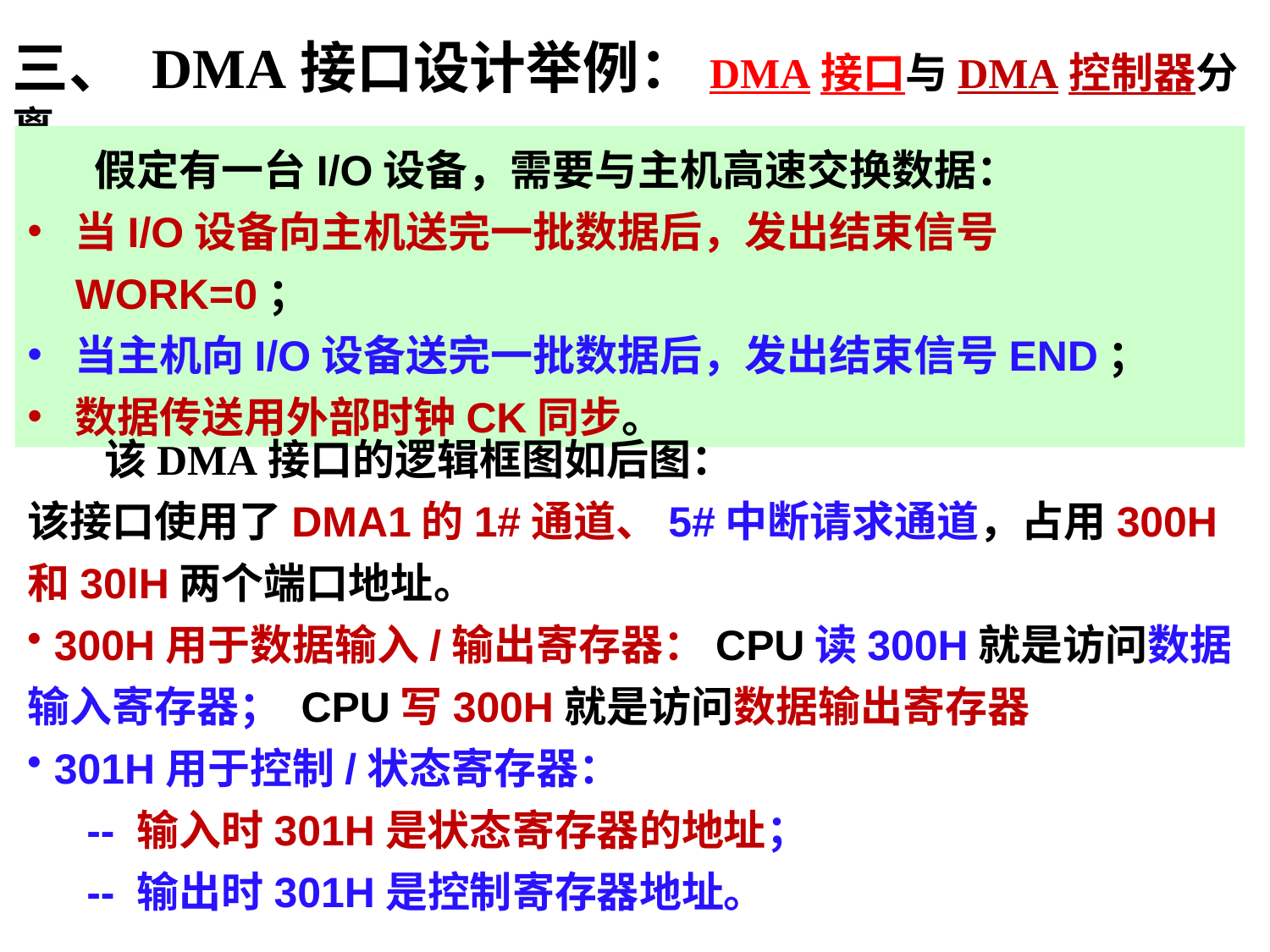

三、 DMA接口设计举例：DMA接口与DMA控制器分离
      假定有一台I/O设备，需要与主机高速交换数据：
当I/O设备向主机送完一批数据后，发出结束信号WORK=0；
当主机向I/O设备送完一批数据后，发出结束信号END；
数据传送用外部时钟CK同步。
       该DMA接口的逻辑框图如后图：
该接口使用了DMA1的1#通道、5#中断请求通道，占用300H和30lH两个端口地址。
 300H用于数据输入/输出寄存器：CPU读300H就是访问数据输入寄存器； CPU写300H就是访问数据输出寄存器
 301H用于控制/状态寄存器：
     -- 输入时301H是状态寄存器的地址；
     -- 输出时301H是控制寄存器地址。
128